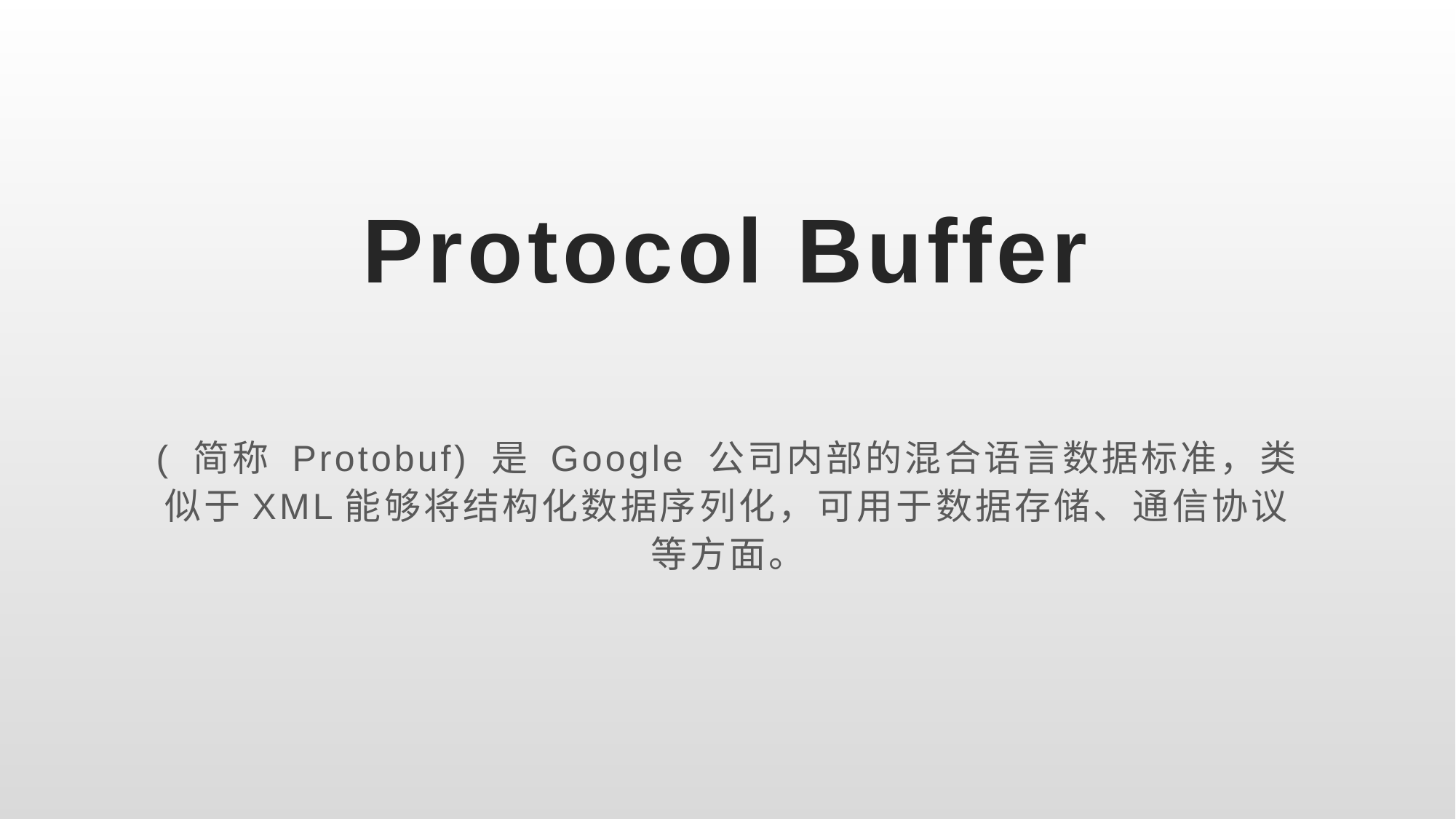

# Protocol Buffer
( 简称 Protobuf) 是 Google 公司内部的混合语言数据标准，类似于XML能够将结构化数据序列化，可用于数据存储、通信协议等方面。